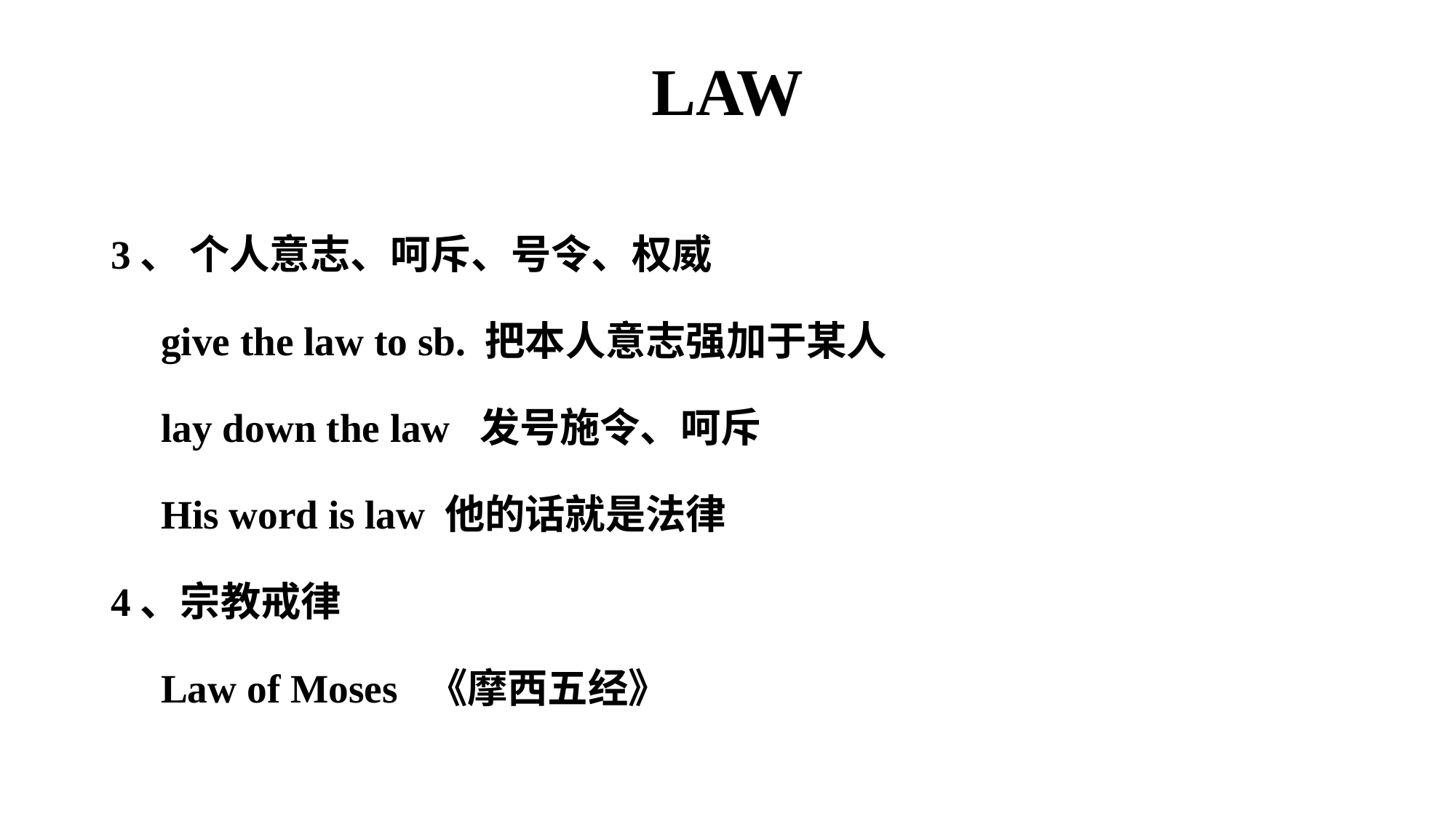

# LAW
3、 个⼈意志、呵斥、号令、权威
     give the law to sb. 把本⼈意志强加于某⼈
     lay down the law  发号施令、呵斥
     His word is law 他的话就是法律
4、宗教戒律
     Law of Moses  《摩西五经》